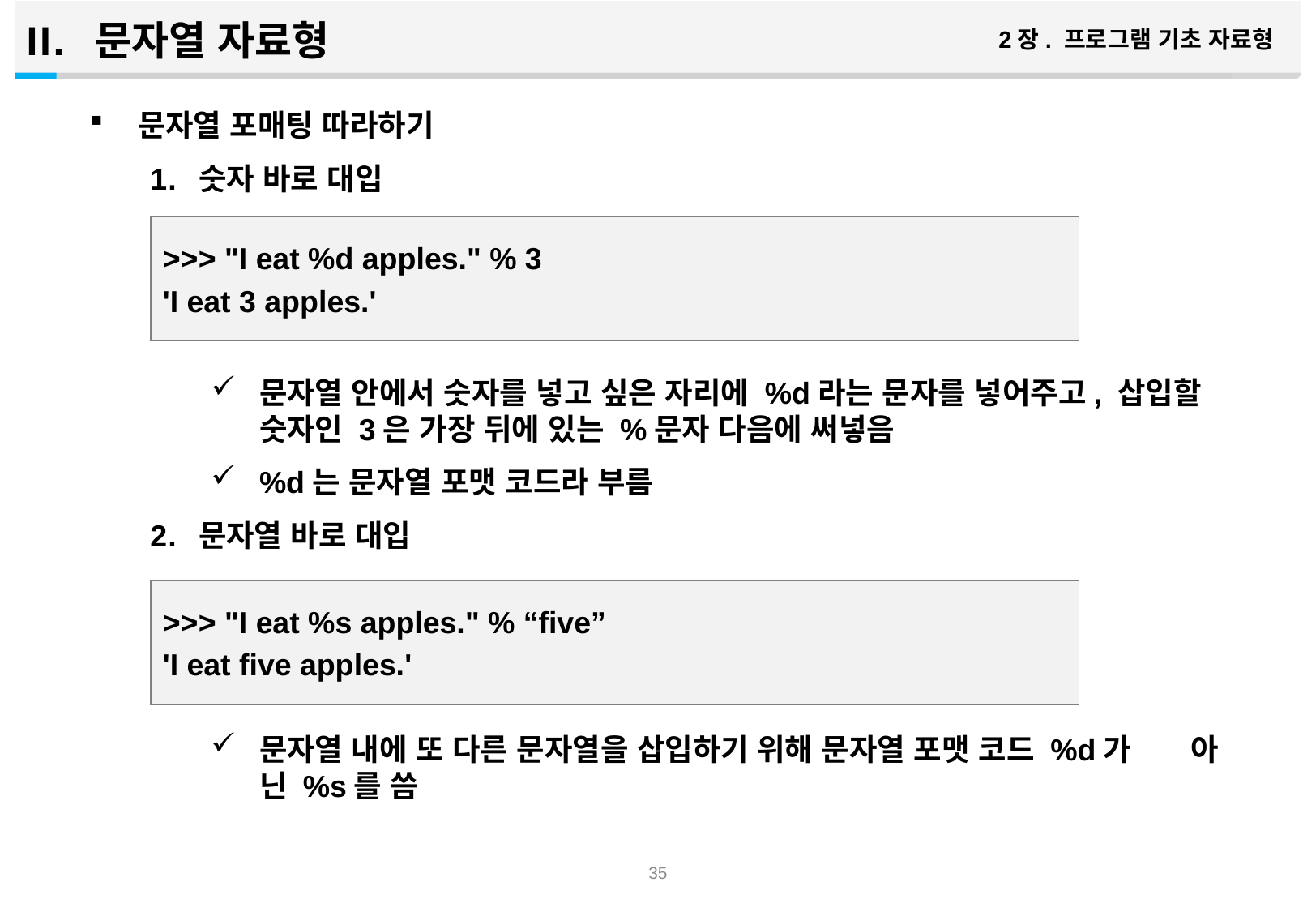

문자열 자료형
2장. 프로그램 기초 자료형
문자열 포매팅 따라하기
숫자 바로 대입

문자열 안에서 숫자를 넣고 싶은 자리에 %d라는 문자를 넣어주고, 삽입할 숫자인 3은 가장 뒤에 있는 %문자 다음에 써넣음
%d는 문자열 포맷 코드라 부름
문자열 바로 대입

문자열 내에 또 다른 문자열을 삽입하기 위해 문자열 포맷 코드 %d가       아닌 %s를 씀
>>> "I eat %d apples." % 3
'I eat 3 apples.'
>>> "I eat %s apples." % “five”
'I eat five apples.'
35